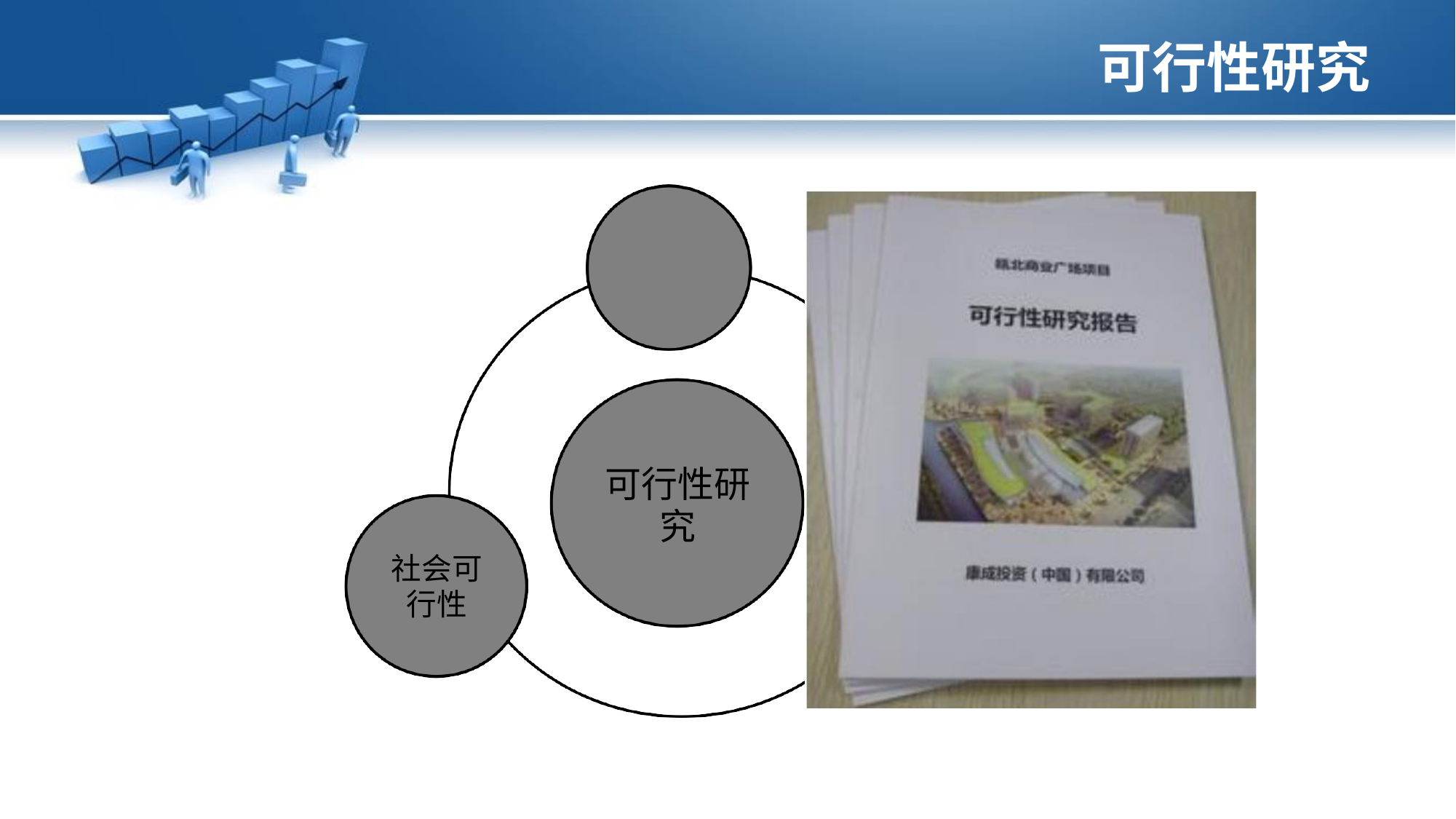

# 可行性研究

技术可 行性
可行性研 究
社会可
行性
经济可
行性